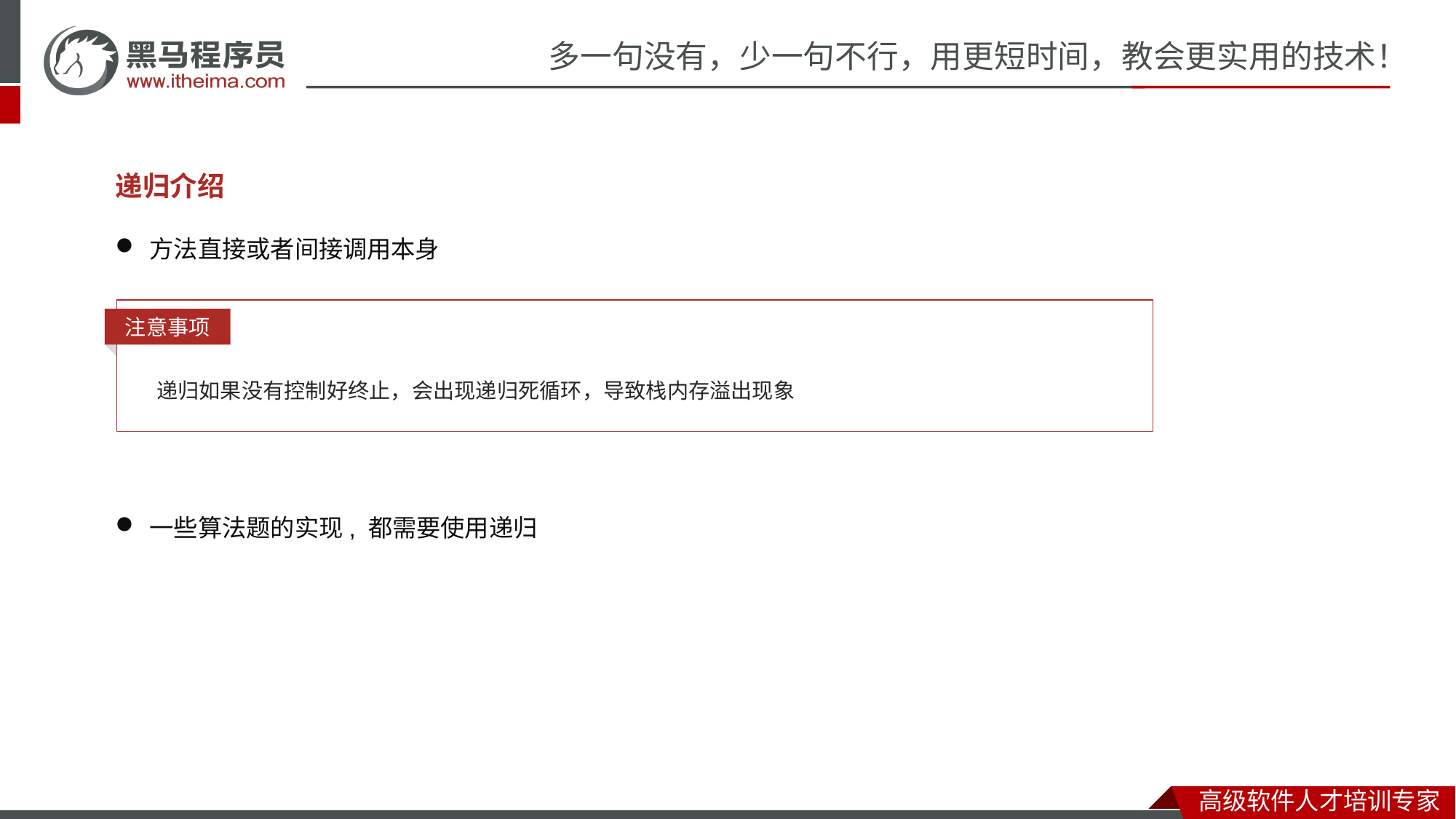

递归介绍
方法直接或者间接调用本身

注意事项

递归如果没有控制好终止，会出现递归死循环，导致栈内存溢出现象
一些算法题的实现, 都需要使用递归